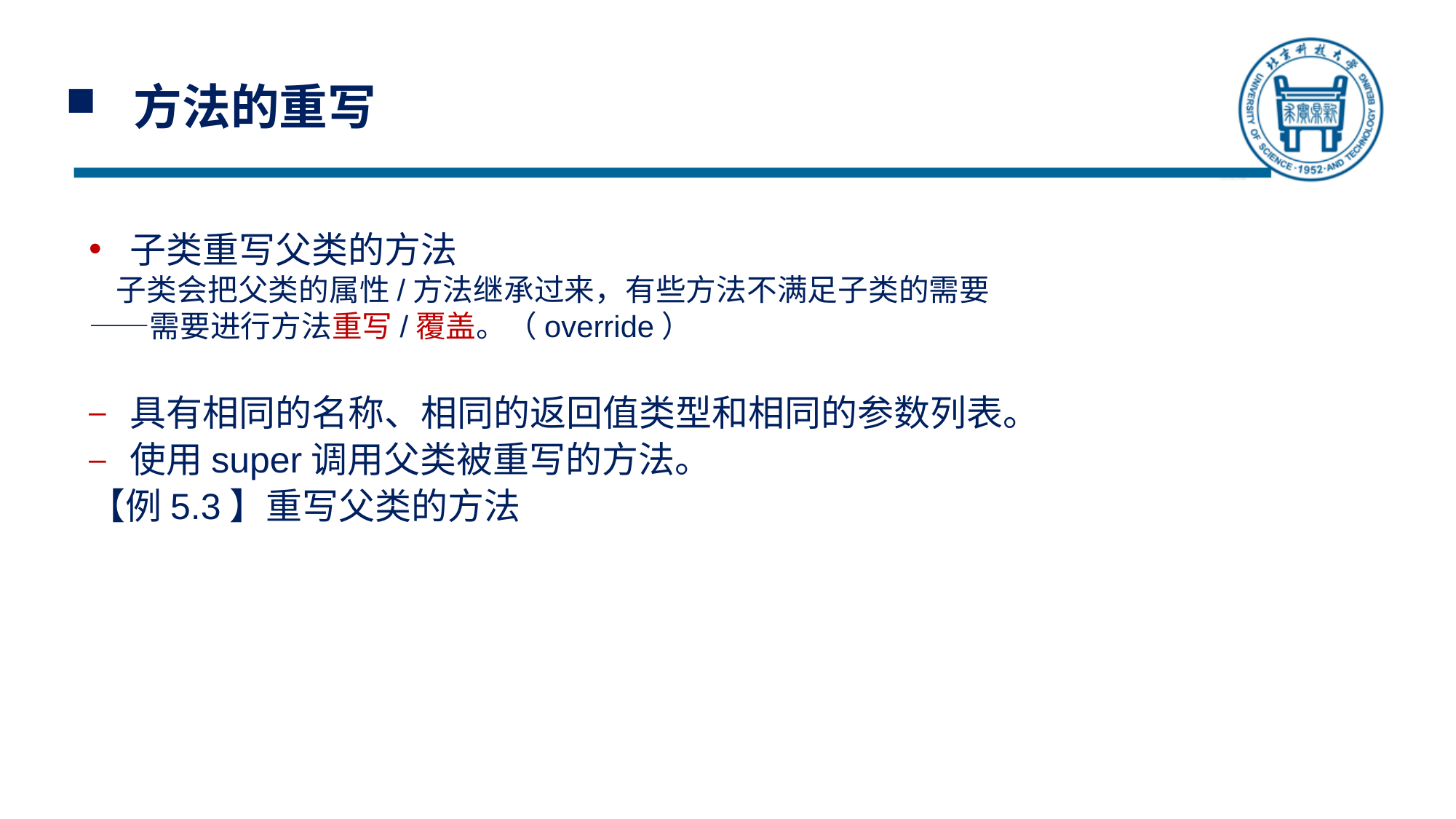

# 方法的重写
子类重写父类的方法
   子类会把父类的属性/方法继承过来，有些方法不满足子类的需要——需要进行方法重写/覆盖。（override）

具有相同的名称、相同的返回值类型和相同的参数列表。
使用super调用父类被重写的方法。
【例5.3】重写父类的方法